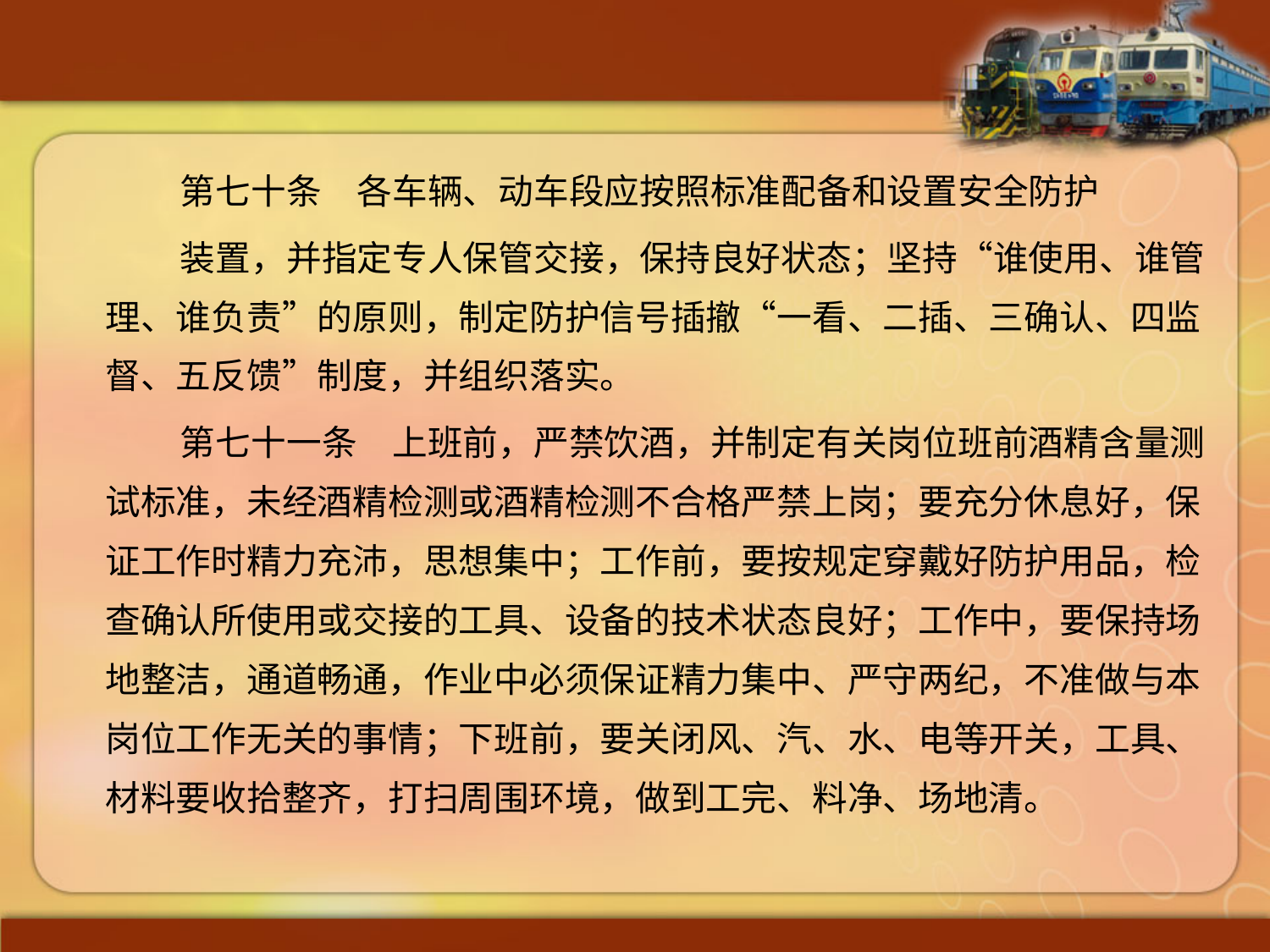

#
第七十条　各车辆、动车段应按照标准配备和设置安全防护
装置，并指定专人保管交接，保持良好状态；坚持“谁使用、谁管理、谁负责”的原则，制定防护信号插撤“一看、二插、三确认、四监督、五反馈”制度，并组织落实。
第七十一条　上班前，严禁饮酒，并制定有关岗位班前酒精含量测试标准，未经酒精检测或酒精检测不合格严禁上岗；要充分休息好，保证工作时精力充沛，思想集中；工作前，要按规定穿戴好防护用品，检查确认所使用或交接的工具、设备的技术状态良好；工作中，要保持场地整洁，通道畅通，作业中必须保证精力集中、严守两纪，不准做与本岗位工作无关的事情；下班前，要关闭风、汽、水、电等开关，工具、材料要收拾整齐，打扫周围环境，做到工完、料净、场地清。